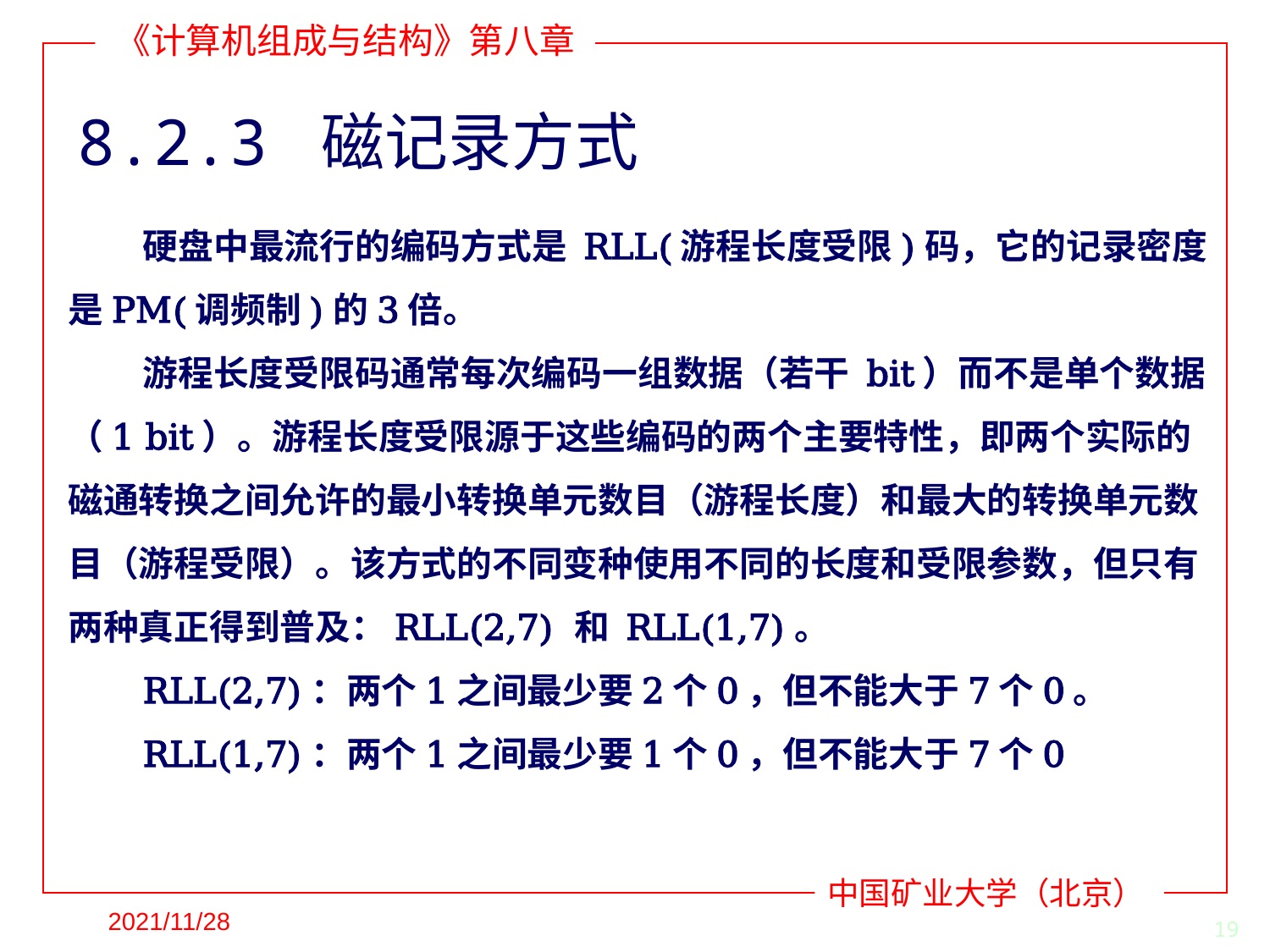

# 8.2.3 磁记录方式
硬盘中最流行的编码方式是 RLL(游程长度受限)码，它的记录密度是PM(调频制)的3倍。
游程长度受限码通常每次编码一组数据（若干 bit）而不是单个数据（1 bit）。游程长度受限源于这些编码的两个主要特性，即两个实际的磁通转换之间允许的最小转换单元数目（游程长度）和最大的转换单元数目（游程受限）。该方式的不同变种使用不同的长度和受限参数，但只有两种真正得到普及：RLL(2,7) 和 RLL(1,7)。
RLL(2,7)：两个1之间最少要2个0，但不能大于7个0。
RLL(1,7)：两个1之间最少要1个0，但不能大于7个0
2021/11/28